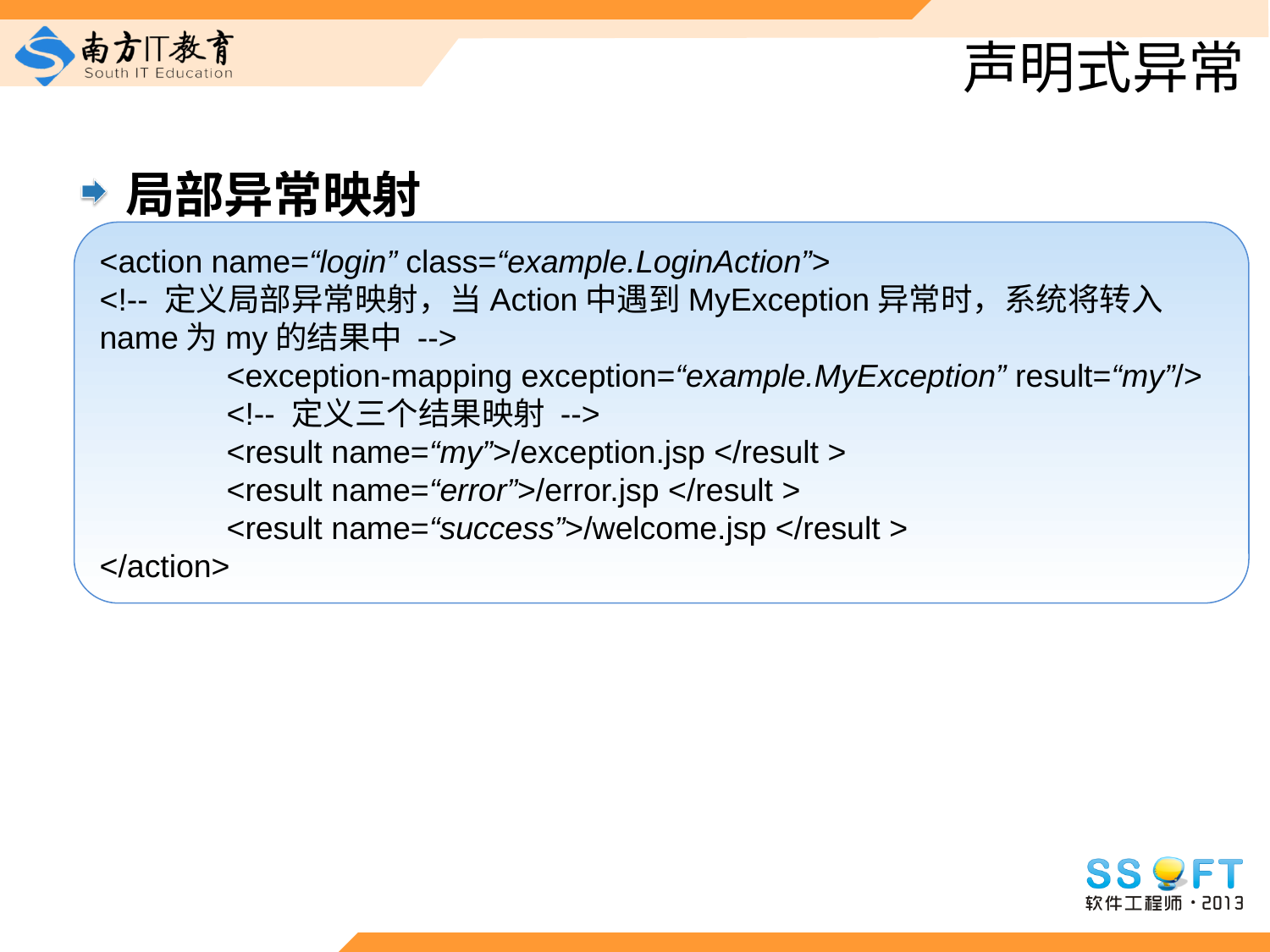

# 声明式异常
局部异常映射

<action name=“login” class=“example.LoginAction”>
<!-- 定义局部异常映射，当Action中遇到MyException异常时，系统将转入name为my的结果中 -->
	<exception-mapping exception=“example.MyException” result=“my”/>
	<!-- 定义三个结果映射 -->
	<result name=“my”>/exception.jsp </result >
	<result name=“error”>/error.jsp </result >
	<result name=“success”>/welcome.jsp </result >
</action>